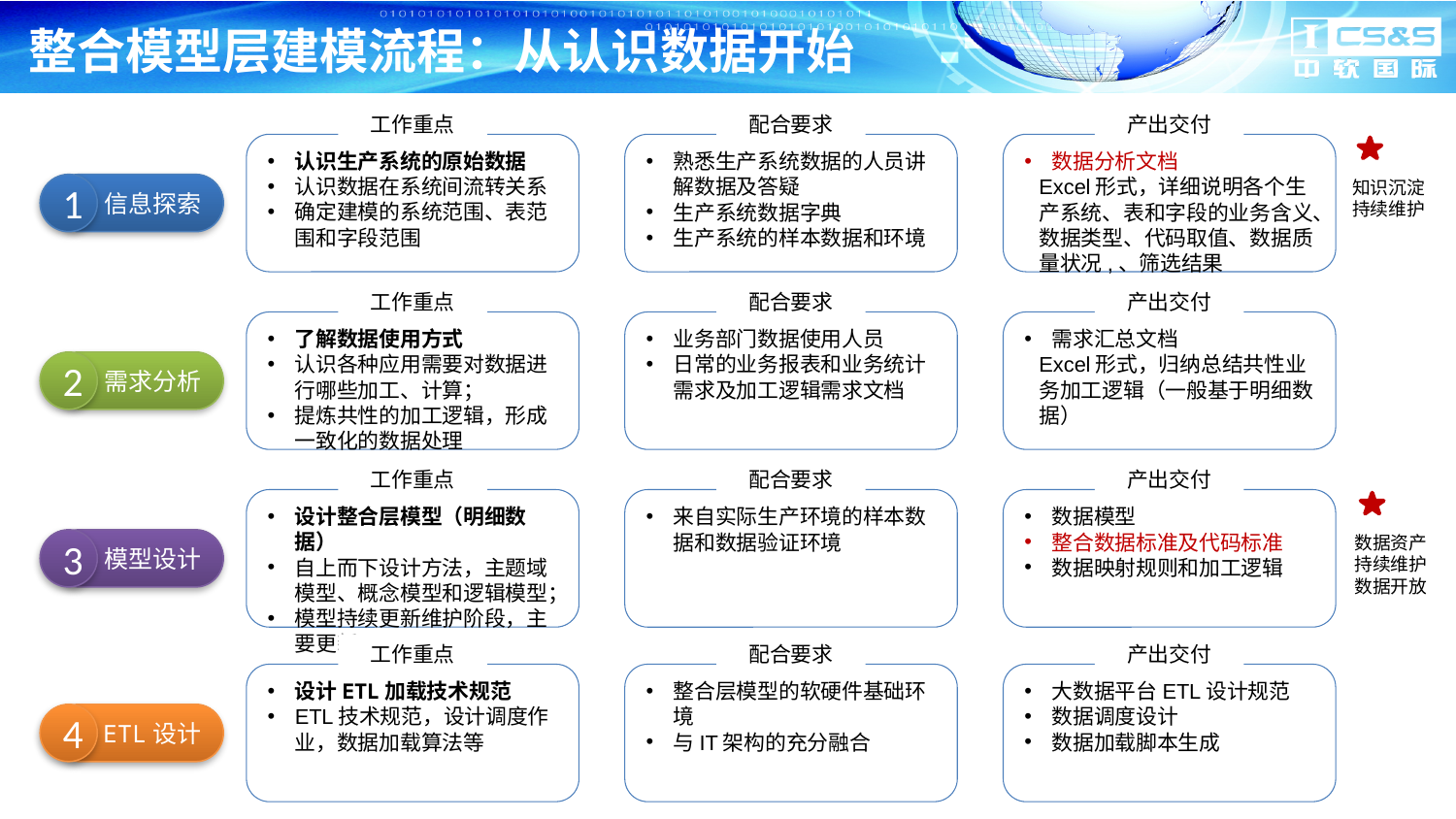

# 整合模型层建模流程：从认识数据开始
工作重点
配合要求
产出交付
认识生产系统的原始数据
认识数据在系统间流转关系
确定建模的系统范围、表范围和字段范围
熟悉生产系统数据的人员讲解数据及答疑
生产系统数据字典
生产系统的样本数据和环境
数据分析文档
Excel形式，详细说明各个生产系统、表和字段的业务含义、数据类型、代码取值、数据质量状况,、筛选结果

知识沉淀
持续维护
1
信息探索
工作重点
配合要求
产出交付
了解数据使用方式
认识各种应用需要对数据进行哪些加工、计算；
提炼共性的加工逻辑，形成一致化的数据处理
业务部门数据使用人员
日常的业务报表和业务统计需求及加工逻辑需求文档
需求汇总文档
Excel形式，归纳总结共性业务加工逻辑（一般基于明细数据）
2
需求分析
工作重点
配合要求
产出交付
设计整合层模型（明细数据）
自上而下设计方法，主题域模型、概念模型和逻辑模型；
模型持续更新维护阶段，主要更新LDM
来自实际生产环境的样本数据和数据验证环境
数据模型
整合数据标准及代码标准
数据映射规则和加工逻辑

数据资产
持续维护
数据开放
3
模型设计
工作重点
配合要求
产出交付
设计ETL加载技术规范
ETL技术规范，设计调度作业，数据加载算法等
整合层模型的软硬件基础环境
与IT架构的充分融合
大数据平台ETL设计规范
数据调度设计
数据加载脚本生成
4
ETL设计